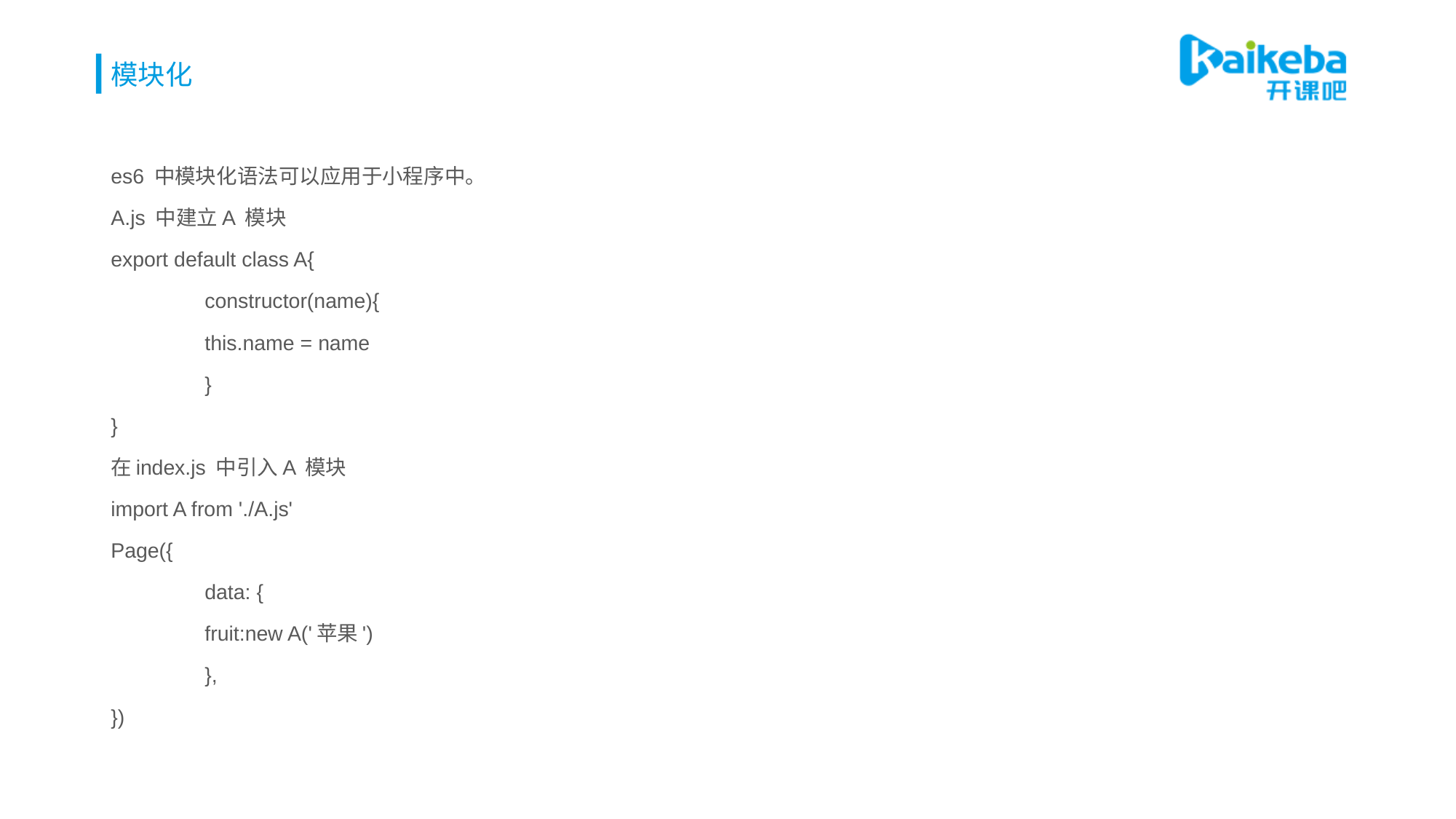

# 模块化
es6 中模块化语法可以应用于小程序中。
A.js 中建立A 模块
export default class A{
	constructor(name){
		this.name = name
	}
}
在index.js 中引入A 模块
import A from './A.js'
Page({
	data: {
		fruit:new A('苹果')
	},
})